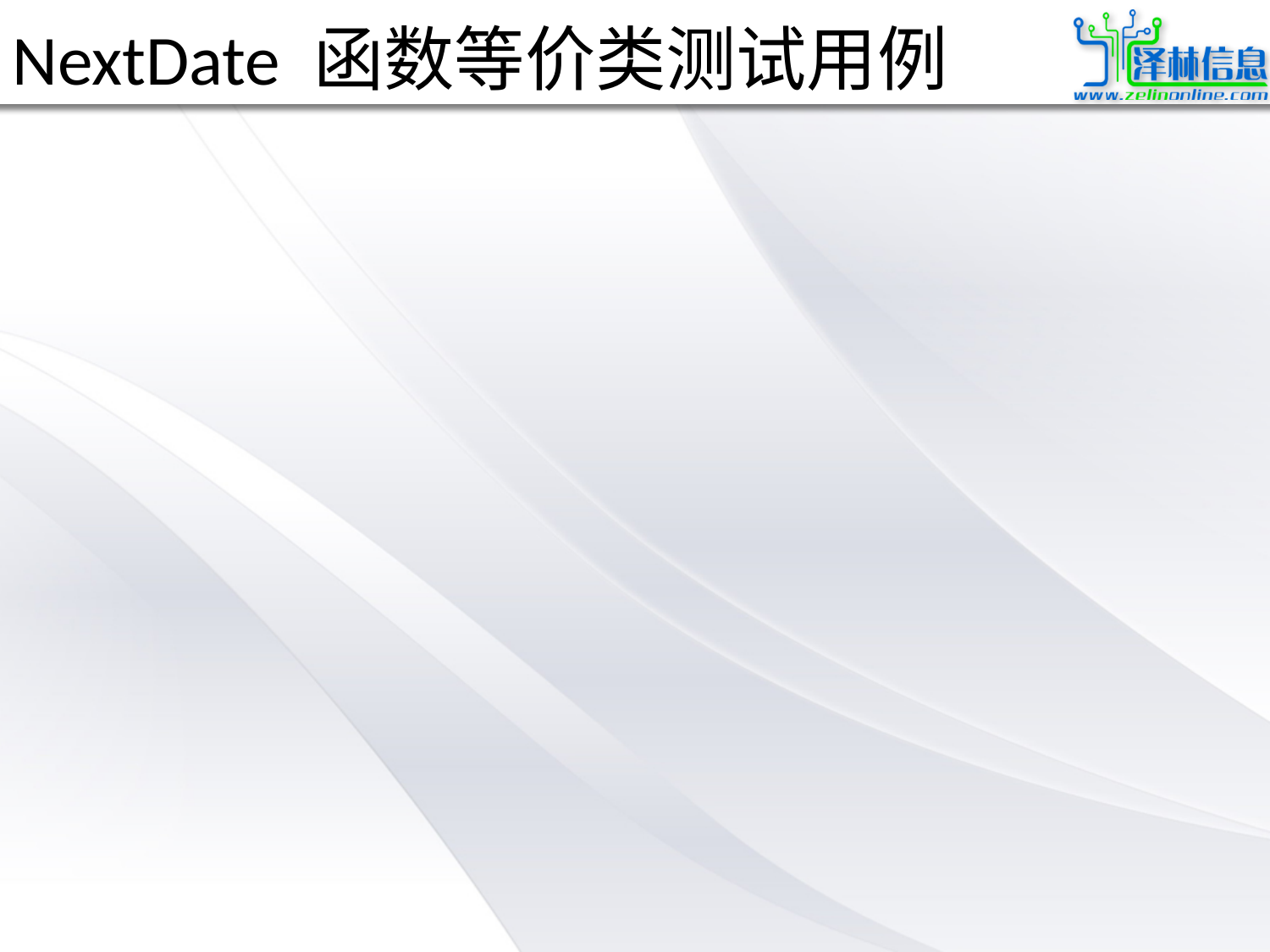

# NextDate 函数等价类测试用例
  NextDate 函数包含三个变量：month 、 day 和 year ，函数的输出为输入日期后一天的日期。 例如，输入为 2006年3月 7日，则函数的输出为 2006年3月8日 。
   要求输入变量 month 、 day 和 year 均为整数值，并且满足下列条件：
（1）1≤month≤12
（2）1≤day≤31
（3）1812≤year≤2012